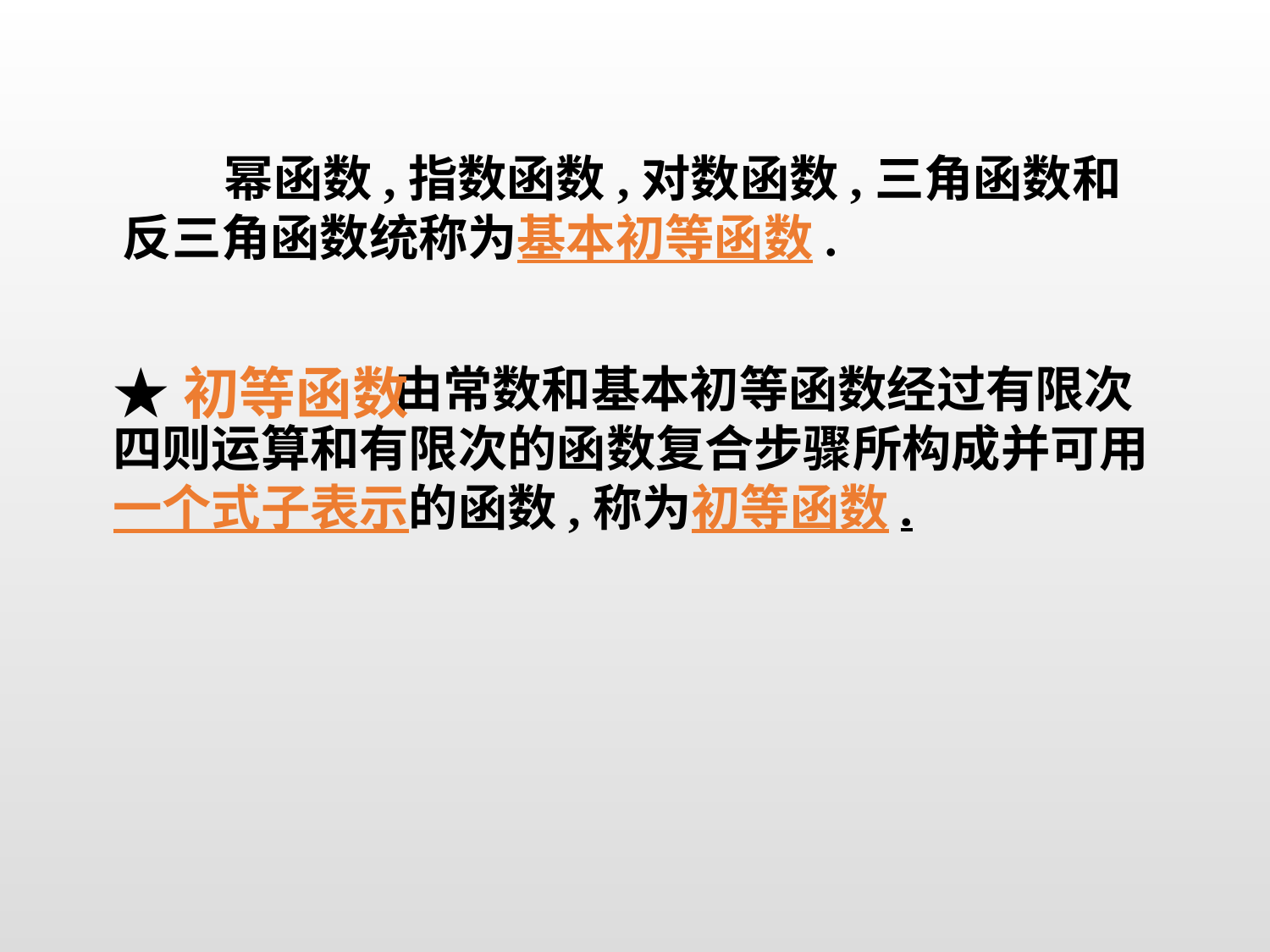

幂函数,指数函数,对数函数,三角函数和反三角函数统称为基本初等函数.
                        由常数和基本初等函数经过有限次四则运算和有限次的函数复合步骤所构成并可用一个式子表示的函数,称为初等函数.
★初等函数

36